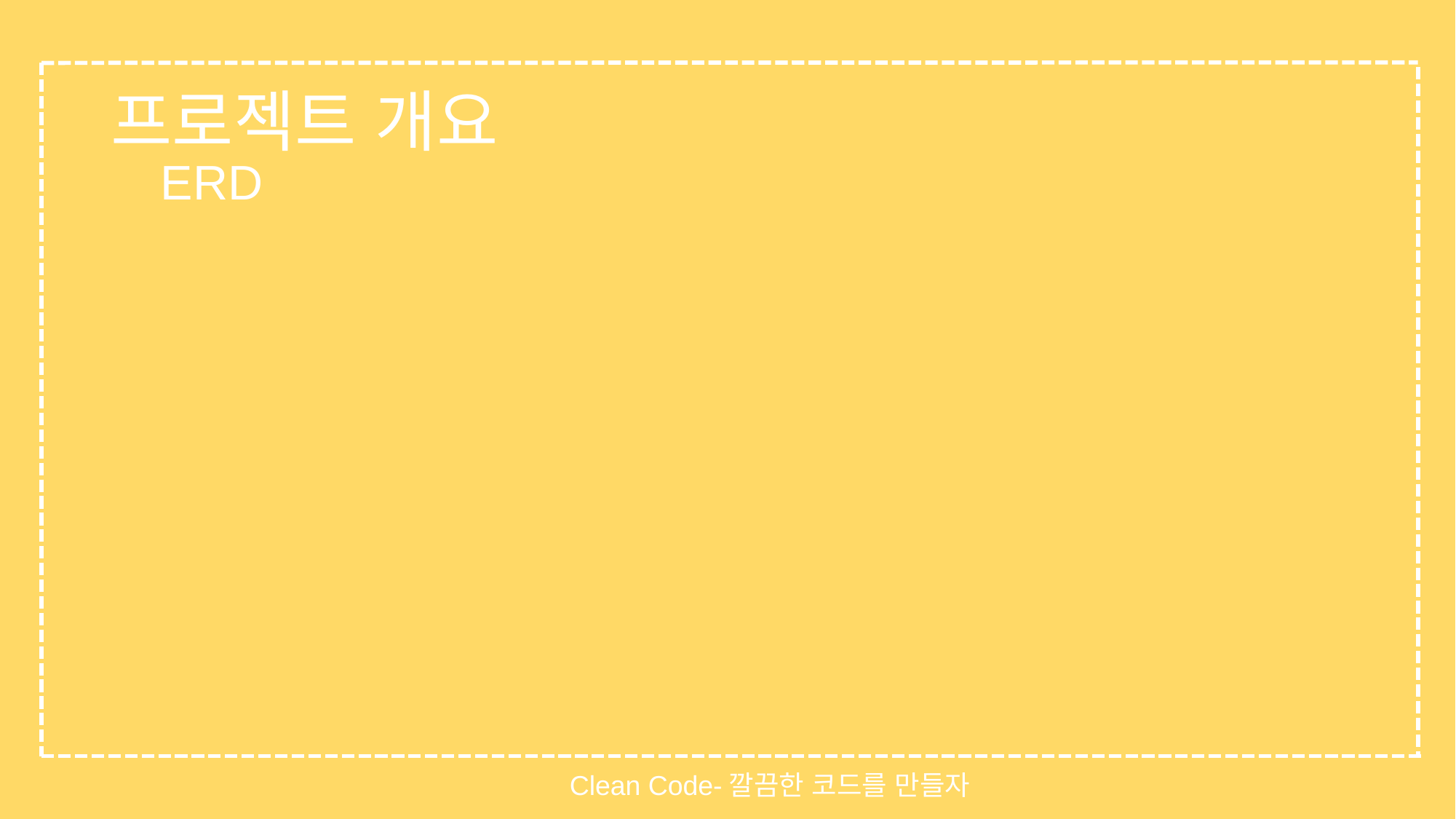

프로젝트 개요

ERD

Clean Code-깔끔한 코드를 만들자